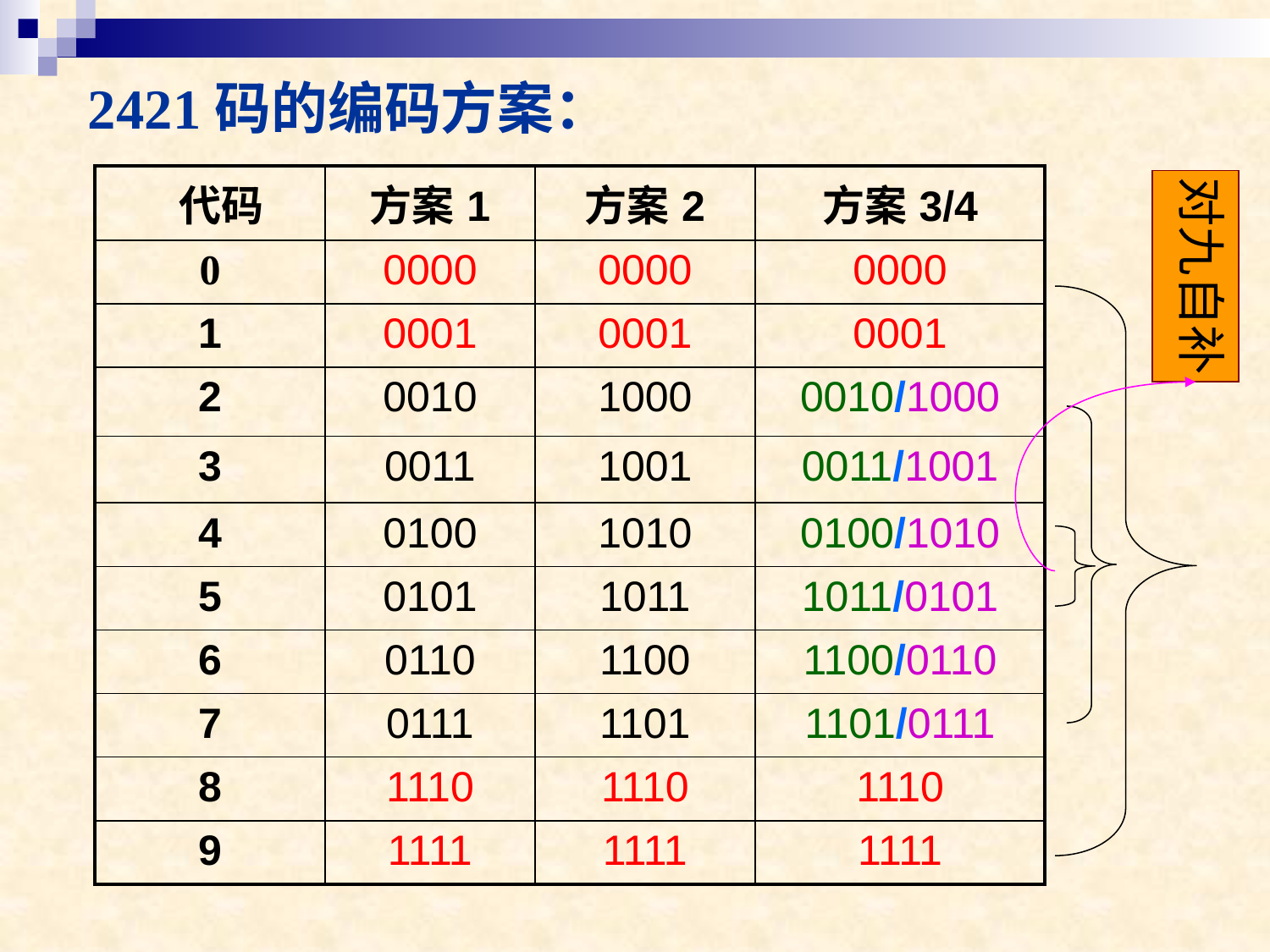

2421码的编码方案：
| 代码 | 方案1 | 方案2 | 方案3/4 |
| --- | --- | --- | --- |
| 0 | 0000 | 0000 | 0000 |
| 1 | 0001 | 0001 | 0001 |
| 2 | 0010 | 1000 | 0010/1000 |
| 3 | 0011 | 1001 | 0011/1001 |
| 4 | 0100 | 1010 | 0100/1010 |
| 5 | 0101 | 1011 | 1011/0101 |
| 6 | 0110 | 1100 | 1100/0110 |
| 7 | 0111 | 1101 | 1101/0111 |
| 8 | 1110 | 1110 | 1110 |
| 9 | 1111 | 1111 | 1111 |
对九自补